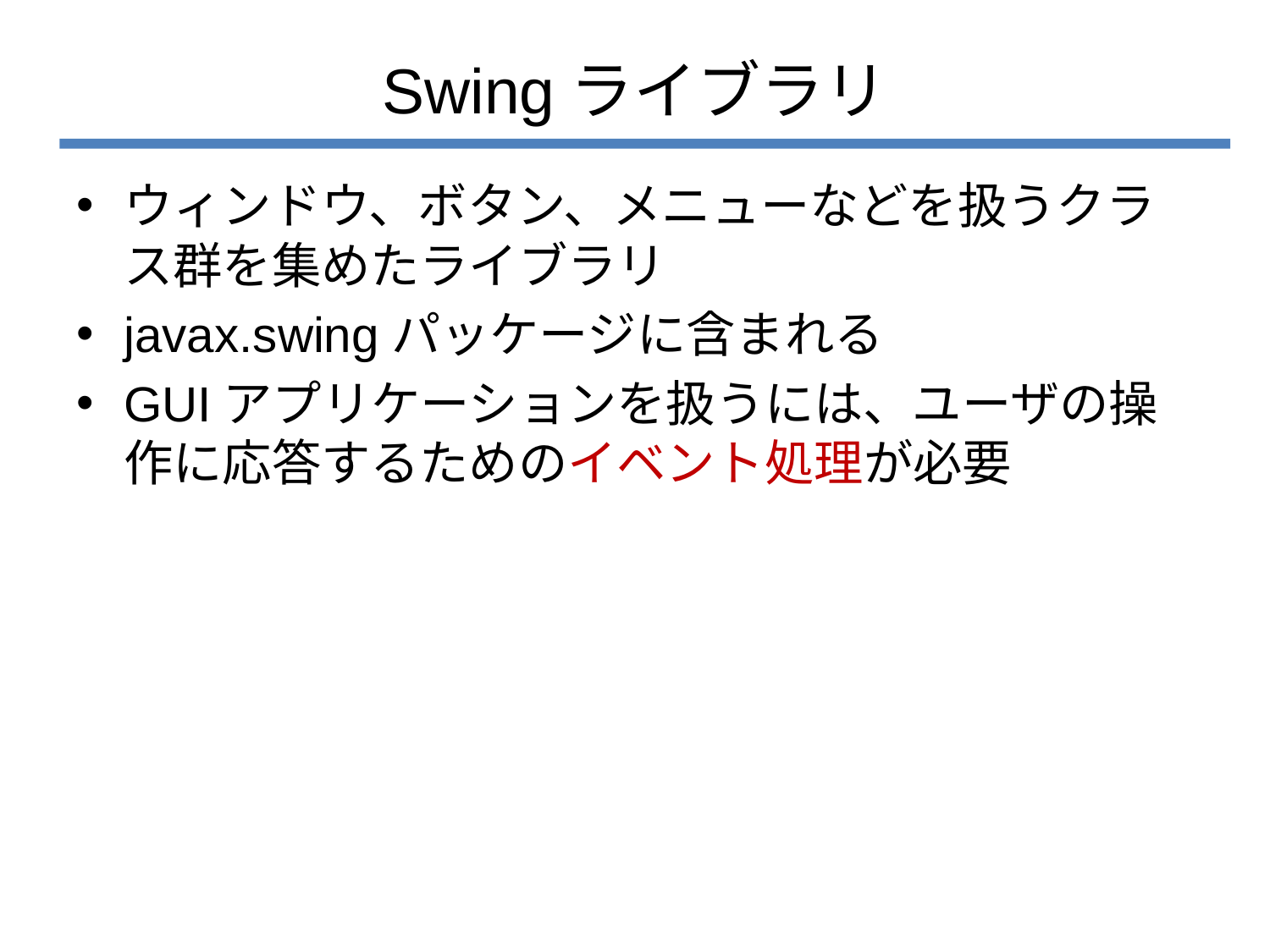

# Swingライブラリ
ウィンドウ、ボタン、メニューなどを扱うクラス群を集めたライブラリ
javax.swingパッケージに含まれる
GUIアプリケーションを扱うには、ユーザの操作に応答するためのイベント処理が必要